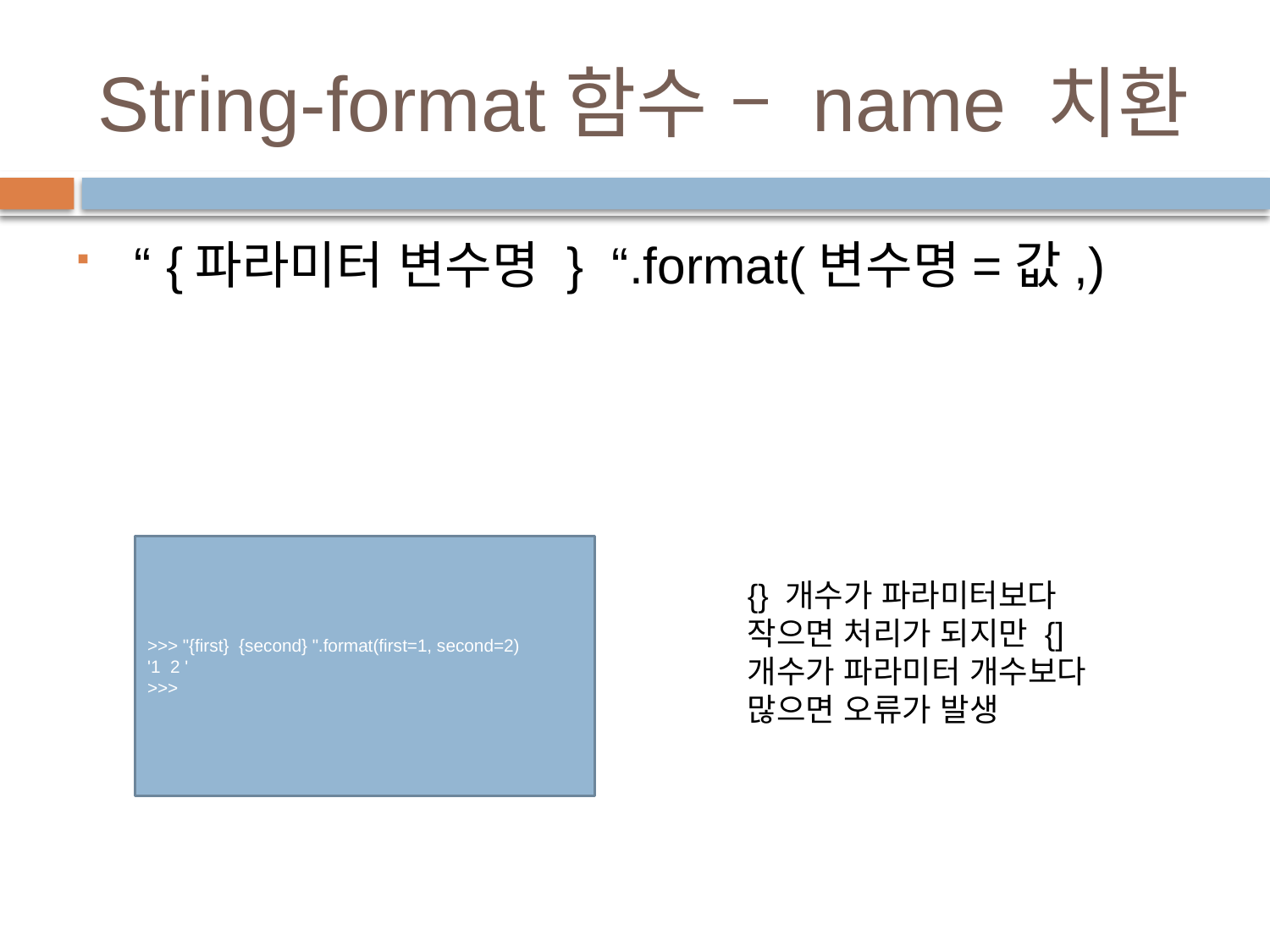

# String-format함수 – name 치환
 “ {파라미터 변수명 }  “.format(변수명=값,)
>>> "{first}  {second} ".format(first=1, second=2)
'1  2 '
>>>
{} 개수가 파라미터보다 작으면 처리가 되지만 {] 개수가 파라미터 개수보다 많으면 오류가 발생